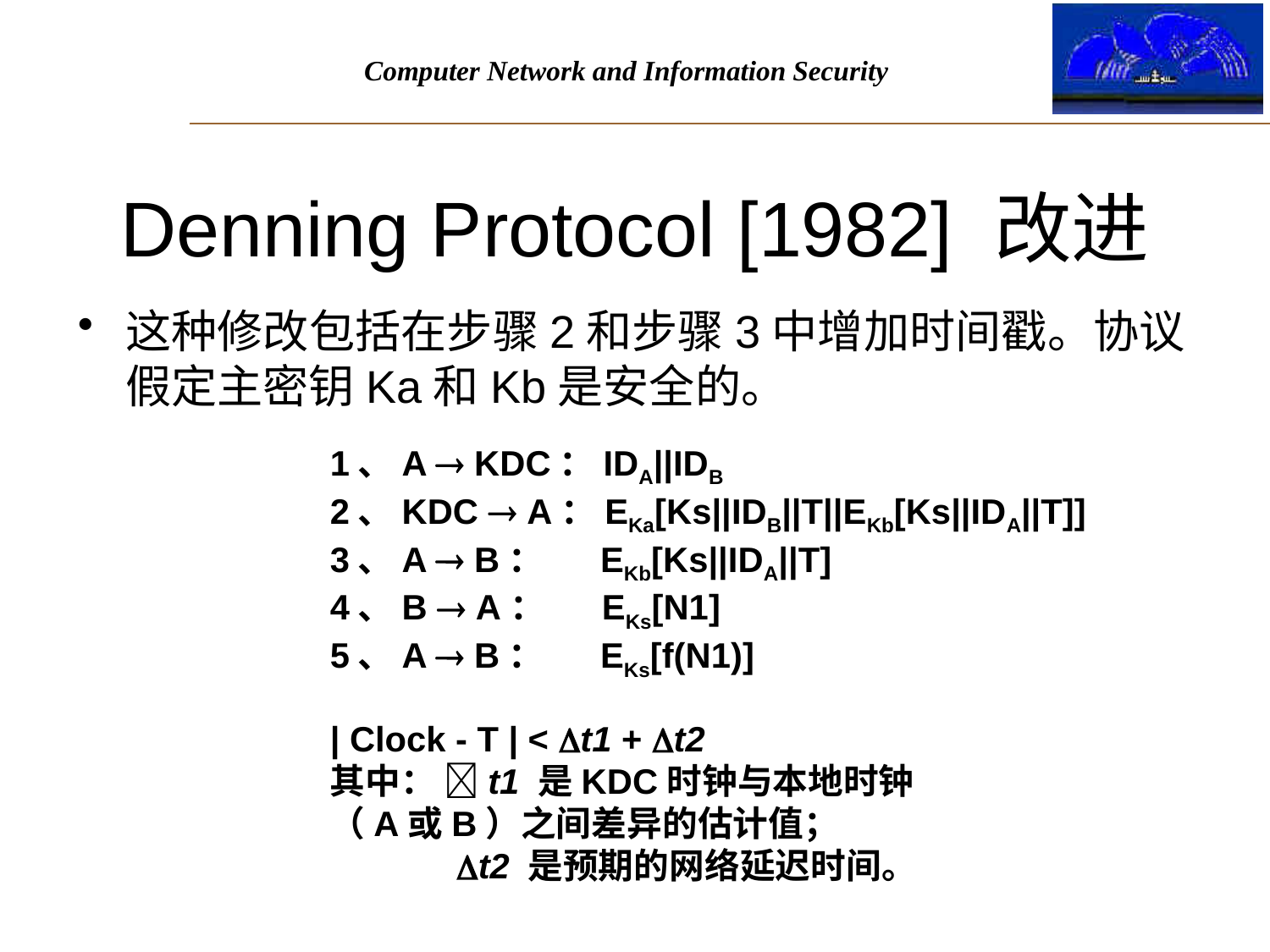

# Denning Protocol [1982] 改进
这种修改包括在步骤2和步骤3中增加时间戳。协议假定主密钥Ka和Kb是安全的。
1、A → KDC：IDA||IDB
2、KDC → A：EKa[Ks||IDB||T||EKb[Ks||IDA||T]]
3、A → B：      EKb[Ks||IDA||T]
4、B → A：      EKs[N1]
5、A → B：      EKs[f(N1)]
| Clock - T | < Δt1 + Δt2
其中： Δt1 是KDC时钟与本地时钟（A或B）之间差异的估计值；
             Δt2 是预期的网络延迟时间。